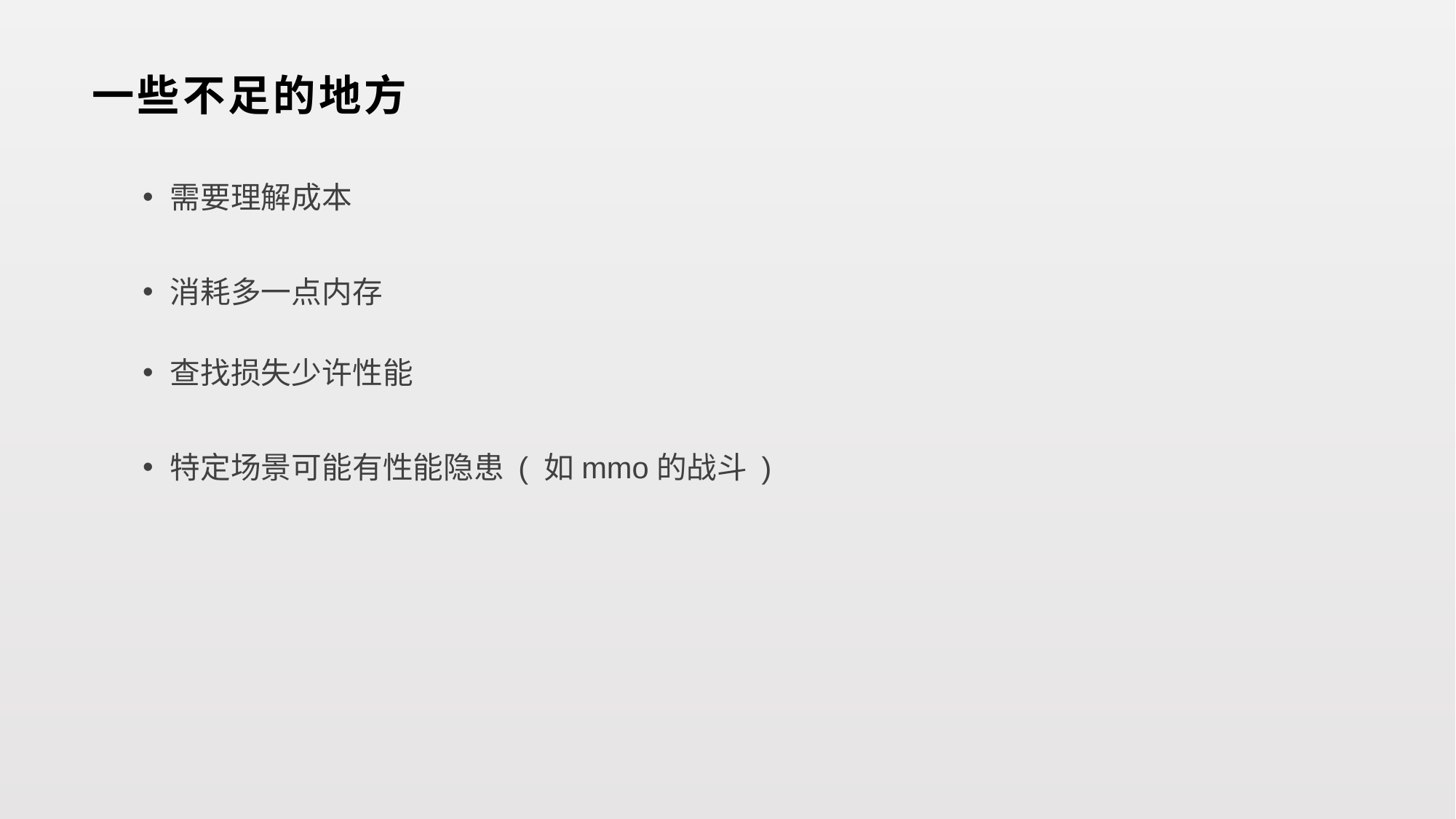

一些不足的地方

需要理解成本

消耗多一点内存

查找损失少许性能

特定场景可能有性能隐患 ( 如mmo的战斗 )